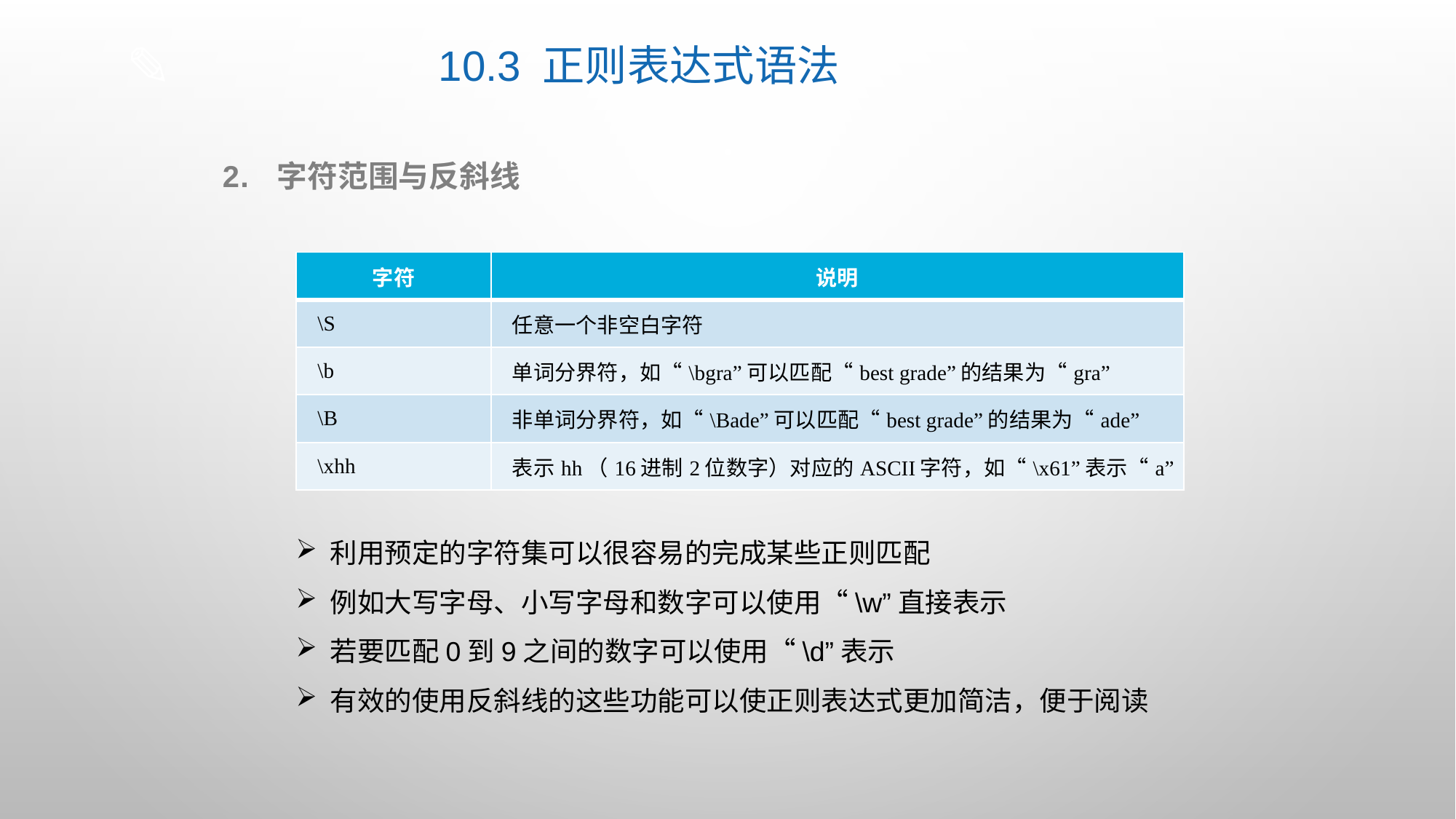

# 10.3 正则表达式语法
字符范围与反斜线
| 字符 | 说明 |
| --- | --- |
| \S | 任意一个非空白字符 |
| \b | 单词分界符，如“\bgra”可以匹配“best grade”的结果为“gra” |
| \B | 非单词分界符，如“\Bade”可以匹配“best grade”的结果为“ade” |
| \xhh | 表示hh（16进制2位数字）对应的ASCII字符，如“\x61”表示“a” |
利用预定的字符集可以很容易的完成某些正则匹配
例如大写字母、小写字母和数字可以使用“\w”直接表示
若要匹配0到9之间的数字可以使用“\d”表示
有效的使用反斜线的这些功能可以使正则表达式更加简洁，便于阅读